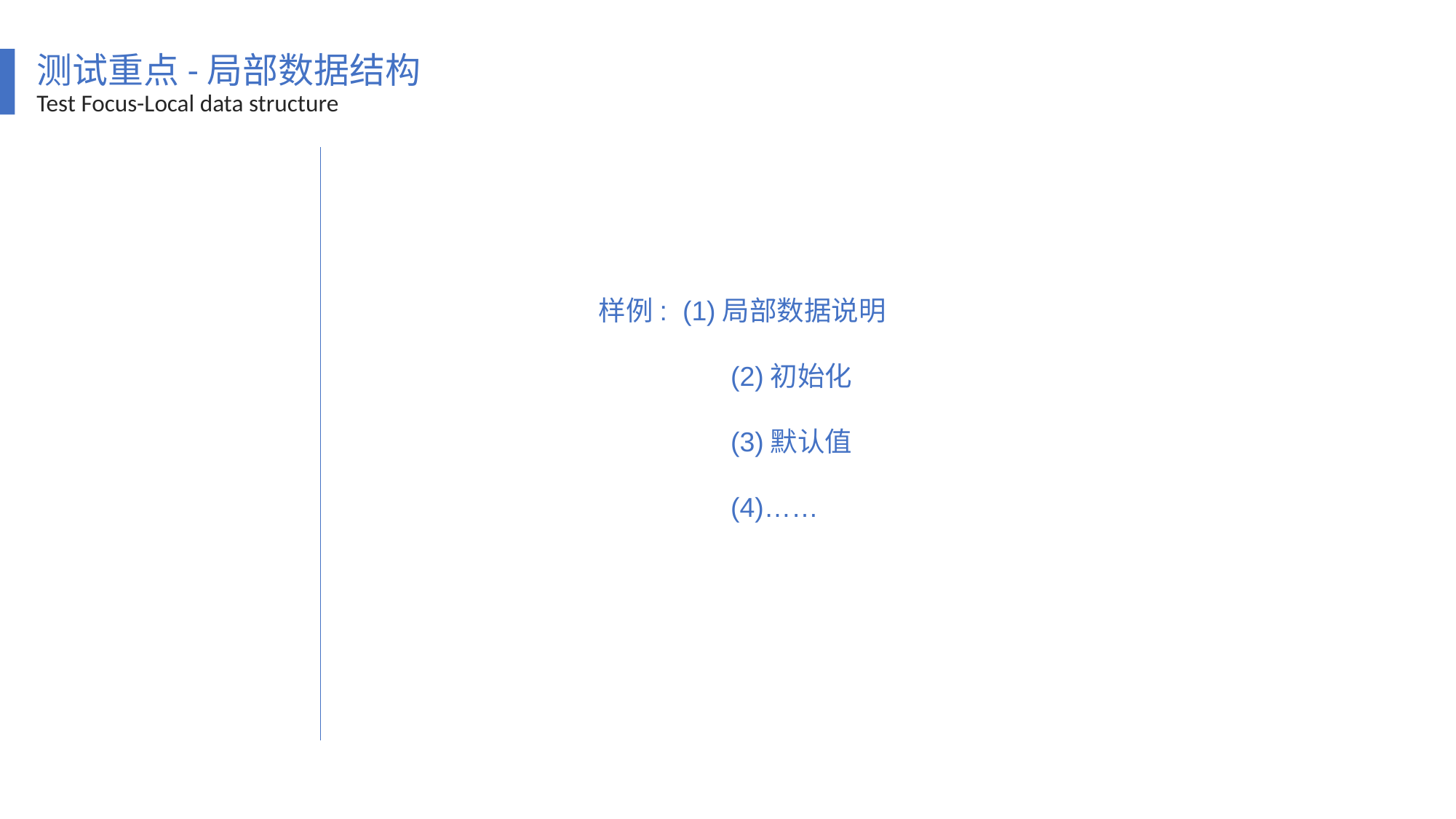

测试重点-局部数据结构
Test Focus-Local data structure
样例:  (1)局部数据说明

	   (2)初始化

 	   (3)默认值

	   (4)……